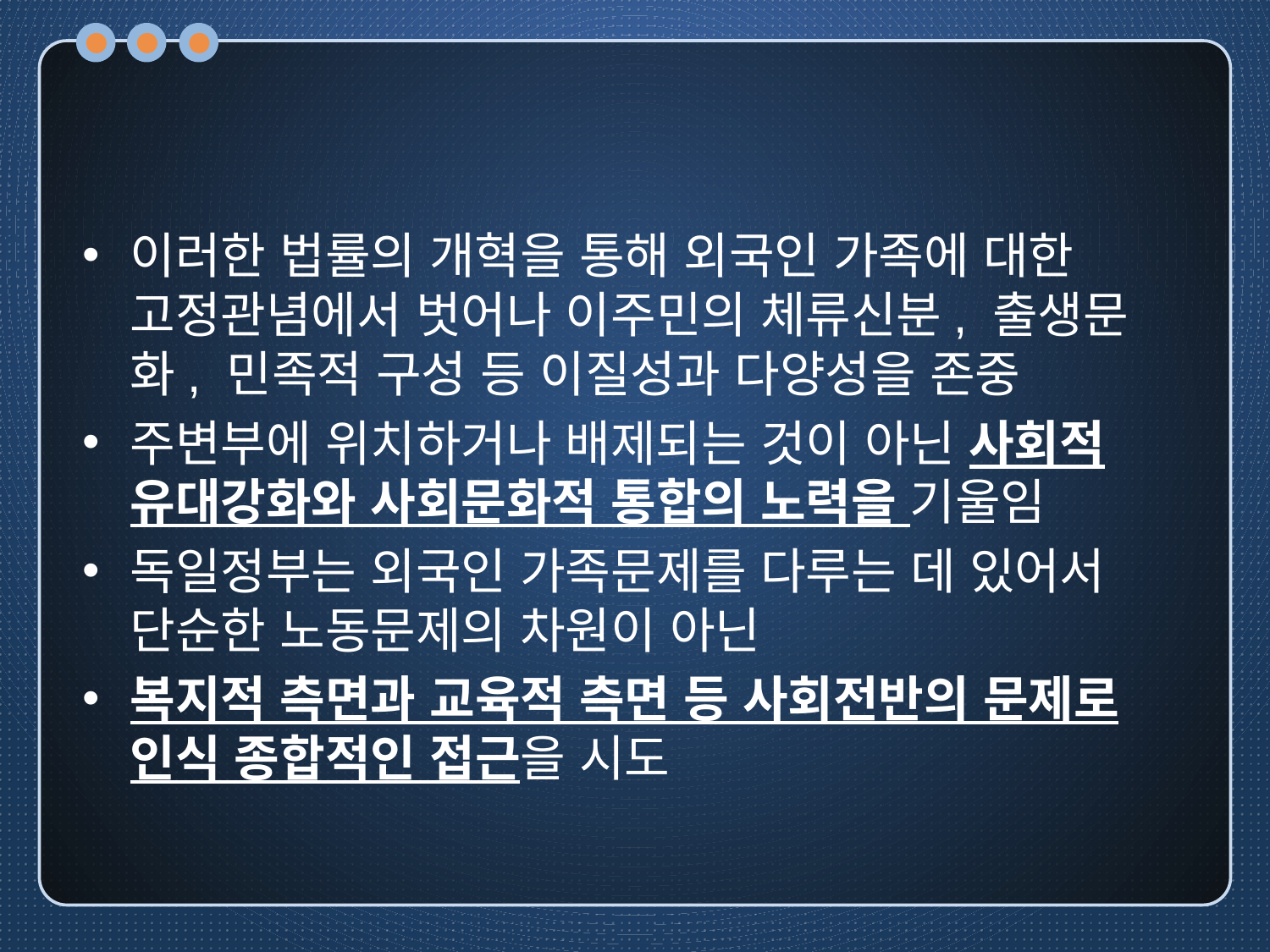

#
이러한 법률의 개혁을 통해 외국인 가족에 대한 고정관념에서 벗어나 이주민의 체류신분, 출생문화, 민족적 구성 등 이질성과 다양성을 존중
주변부에 위치하거나 배제되는 것이 아닌 사회적 유대강화와 사회문화적 통합의 노력을 기울임
독일정부는 외국인 가족문제를 다루는 데 있어서 단순한 노동문제의 차원이 아닌
복지적 측면과 교육적 측면 등 사회전반의 문제로 인식 종합적인 접근을 시도